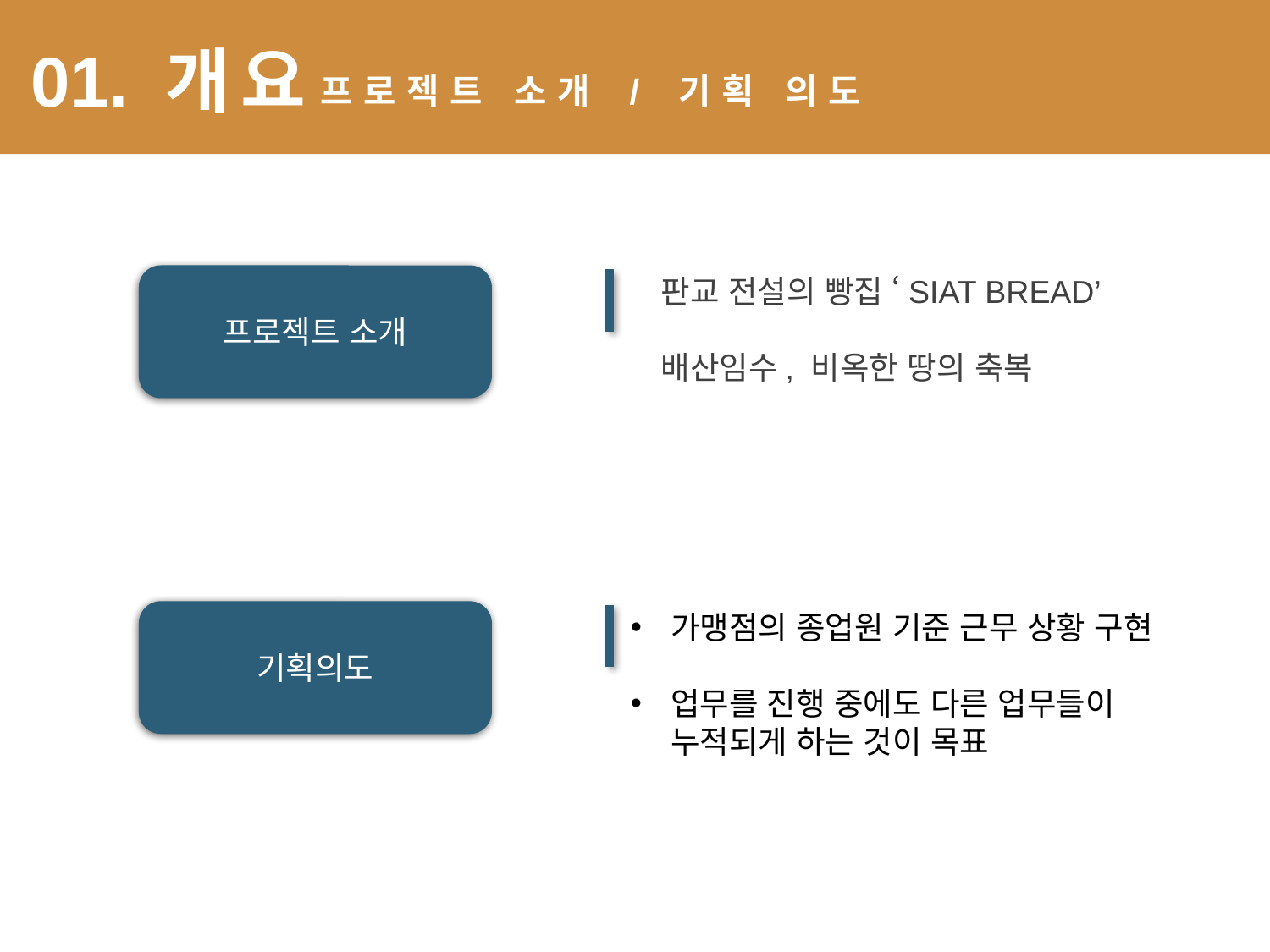

01. 개요
프로젝트 소개 / 기획 의도
프로젝트 소개
판교 전설의 빵집 ‘SIAT BREAD’

배산임수, 비옥한 땅의 축복
기획의도
가맹점의 종업원 기준 근무 상황 구현

업무를 진행 중에도 다른 업무들이 누적되게 하는 것이 목표